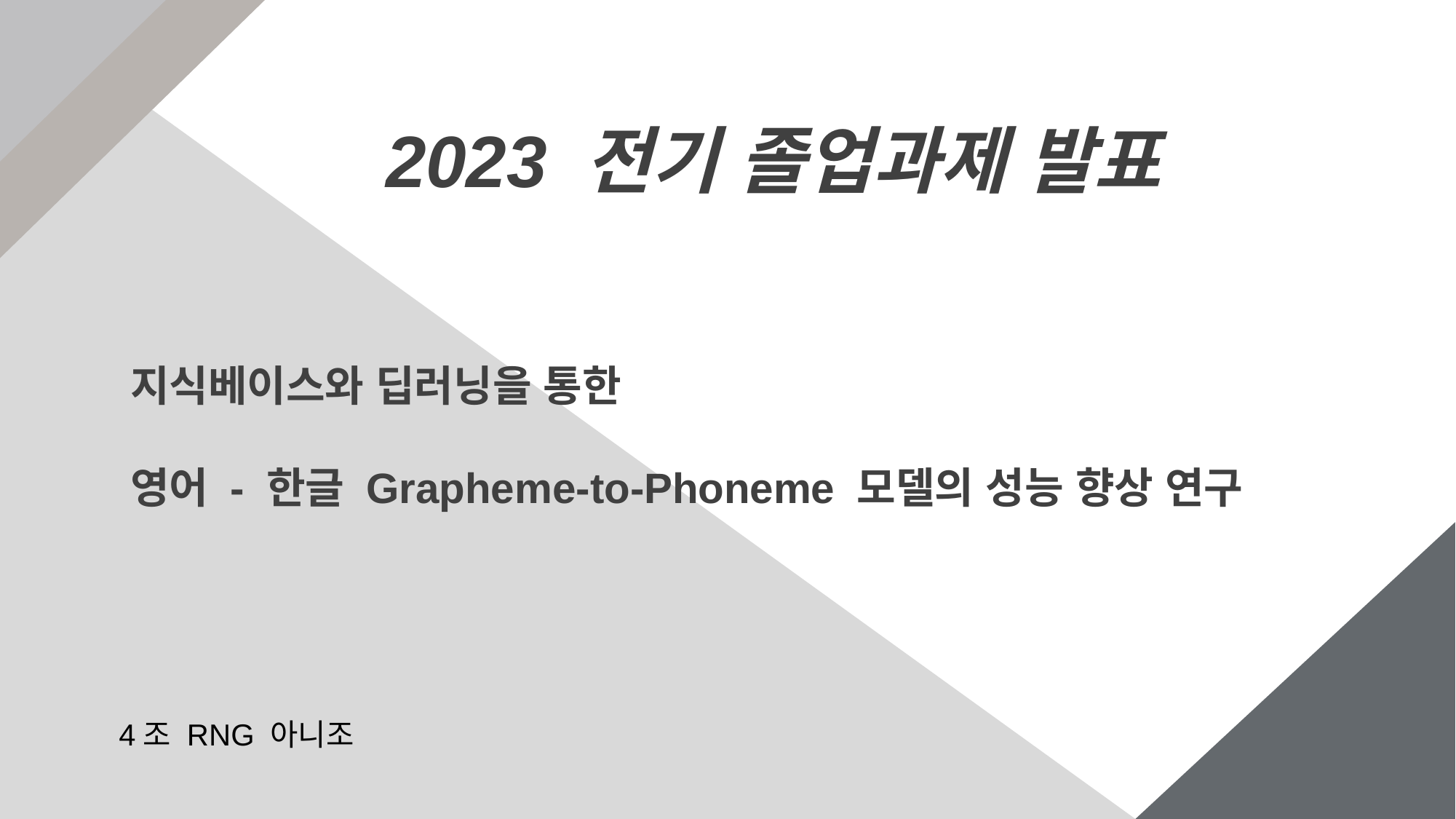

2023 전기 졸업과제 발표
지식베이스와 딥러닝을 통한
영어 - 한글 Grapheme-to-Phoneme 모델의 성능 향상 연구

4조 RNG 아니조